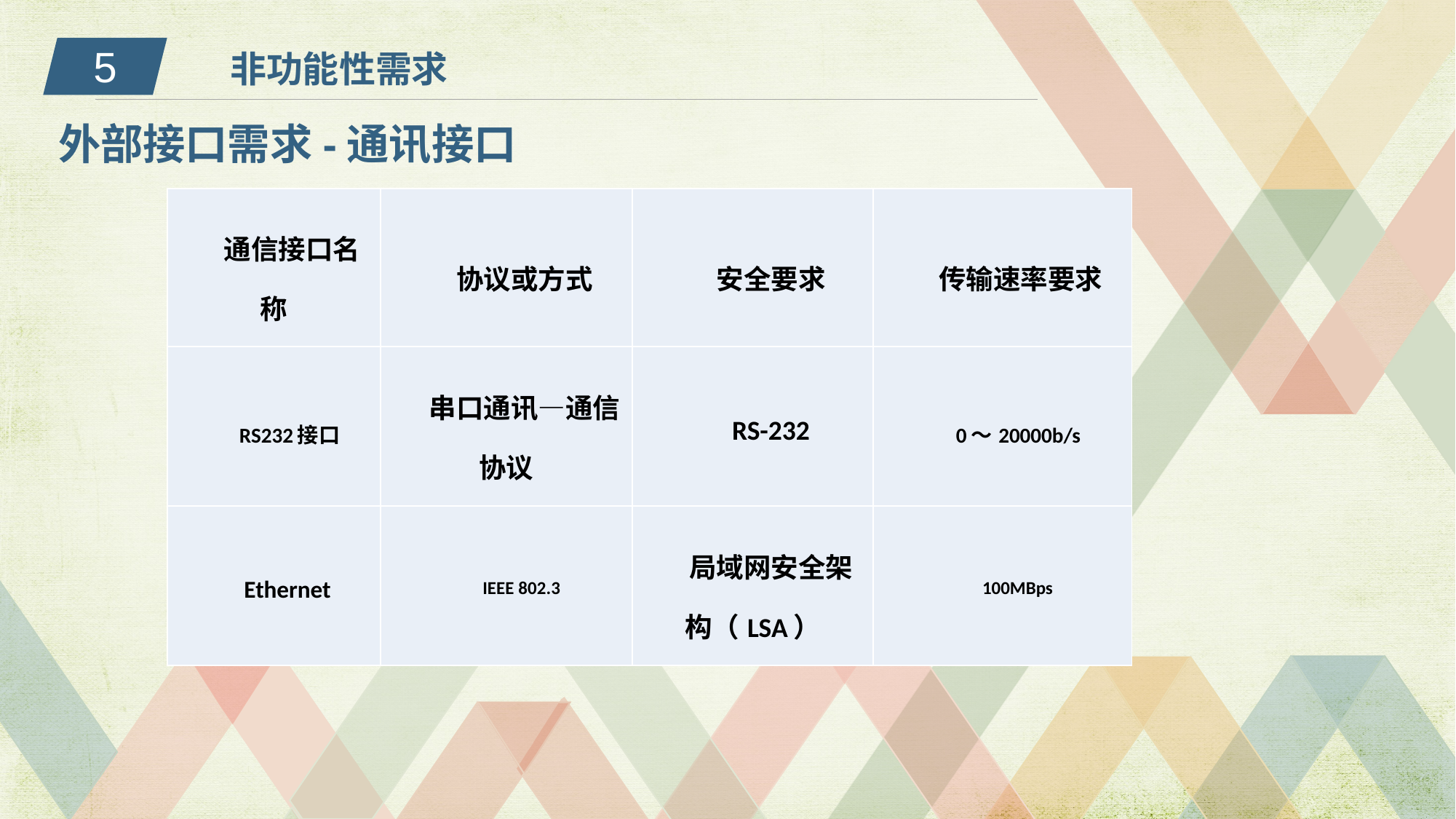

5

非功能性需求
外部接口需求-通讯接口

| 通信接口名称 | 协议或方式 | 安全要求 | 传输速率要求 |
| --- | --- | --- | --- |
| RS232接口 | 串口通讯—通信协议 | RS-232 | 0～20000b/s |
| Ethernet | IEEE 802.3 | 局域网安全架构（LSA） | 100MBps |